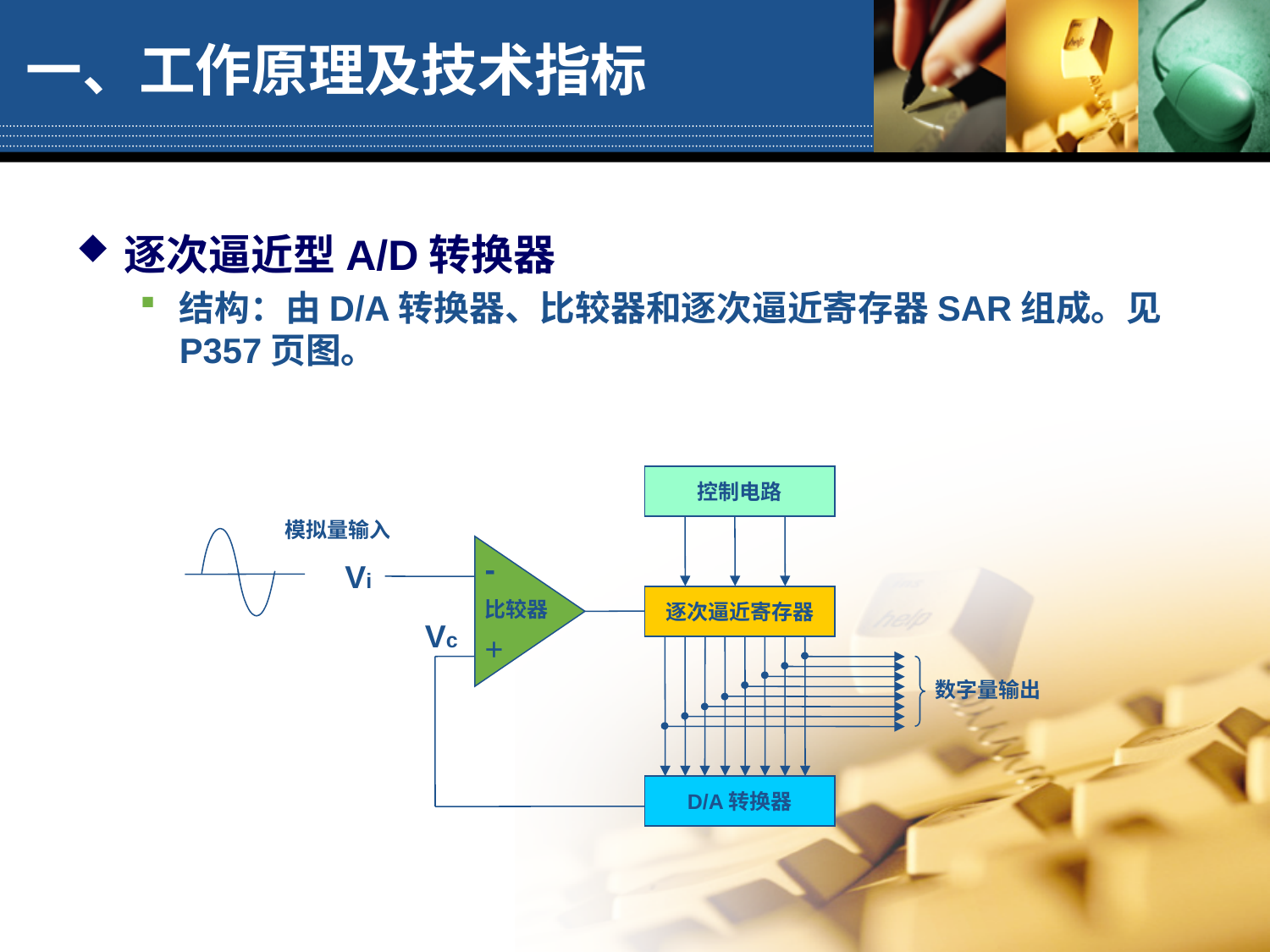

# 一、工作原理及技术指标
逐次逼近型A/D转换器
结构：由D/A转换器、比较器和逐次逼近寄存器SAR组成。见P357页图。
控制电路
模拟量输入

Vi
-

逐次逼近寄存器
比较器

Vc
+

数字量输出

D/A转换器